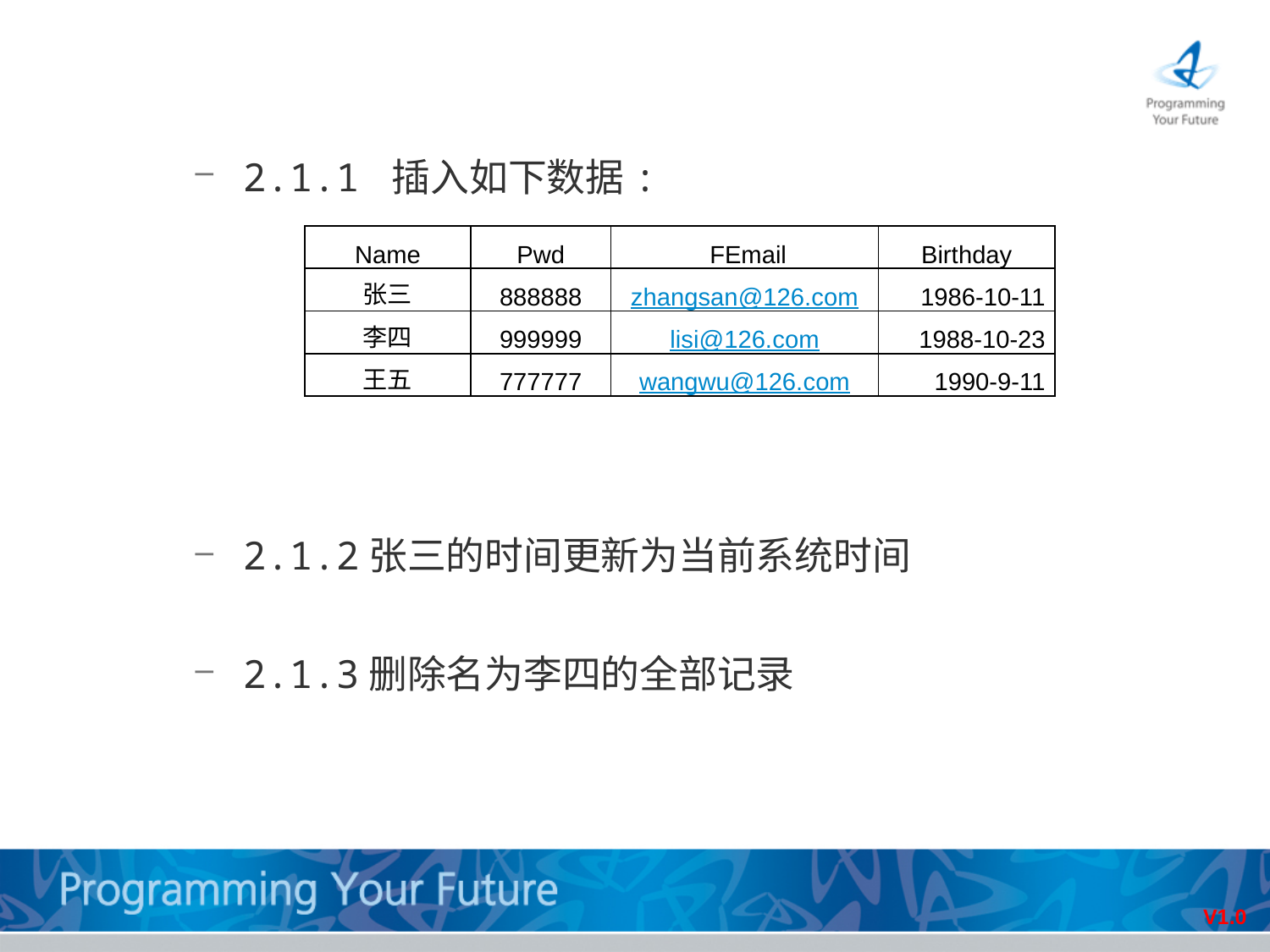

#
2.1.1 插入如下数据:

2.1.2张三的时间更新为当前系统时间

2.1.3删除名为李四的全部记录

| Name | Pwd | FEmail | Birthday |
| --- | --- | --- | --- |
| 张三 | 888888 | zhangsan@126.com | 1986-10-11 |
| 李四 | 999999 | lisi@126.com | 1988-10-23 |
| 王五 | 777777 | wangwu@126.com | 1990-9-11 |